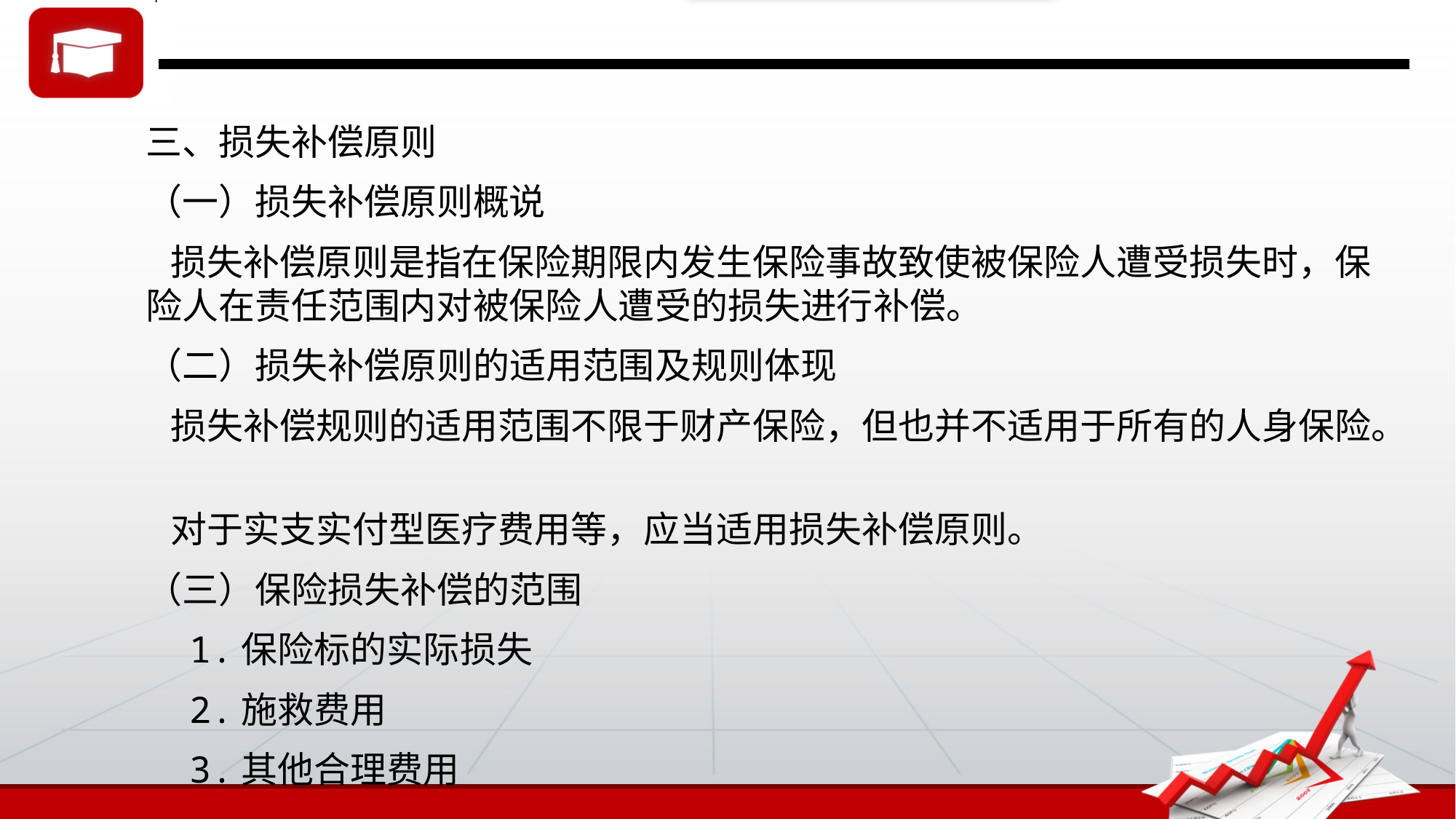

三、损失补偿原则
（一）损失补偿原则概说
  损失补偿原则是指在保险期限内发生保险事故致使被保险人遭受损失时，保险人在责任范围内对被保险人遭受的损失进行补偿。
（二）损失补偿原则的适用范围及规则体现
  损失补偿规则的适用范围不限于财产保险，但也并不适用于所有的人身保险。
  对于实支实付型医疗费用等，应当适用损失补偿原则。
（三）保险损失补偿的范围
  1.保险标的实际损失
  2.施救费用
  3.其他合理费用